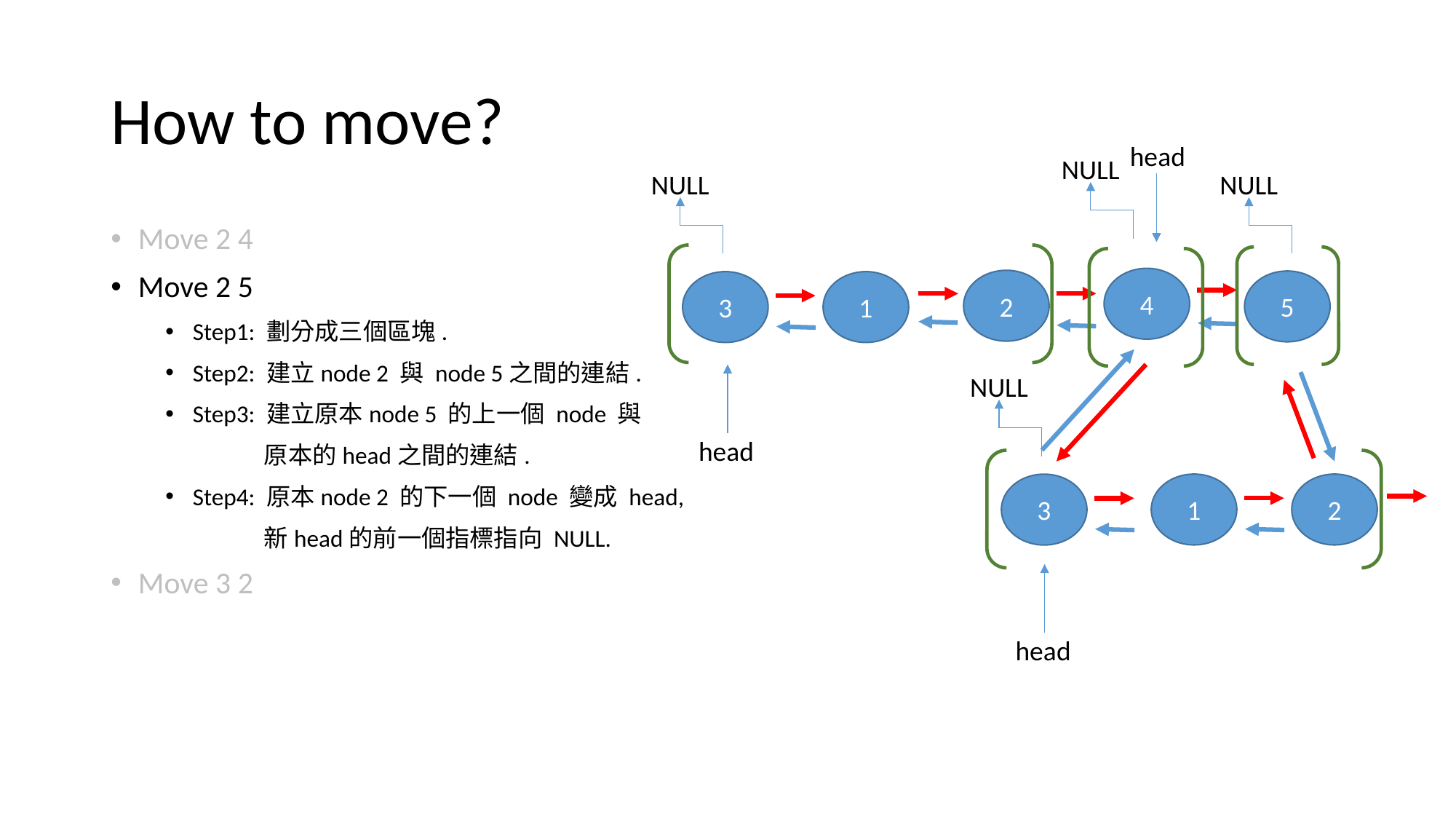

# How to move?
head
NULL
NULL
NULL
Move 2 4
Move 2 5
Step1: 劃分成三個區塊.
Step2: 建立node 2 與 node 5之間的連結.
Step3: 建立原本node 5 的上一個 node 與
                 原本的head之間的連結.
Step4: 原本node 2 的下一個 node 變成 head,
                 新head的前一個指標指向 NULL.
Move 3 2

4
2
5
3
1
NULL
head

1
2
3
head